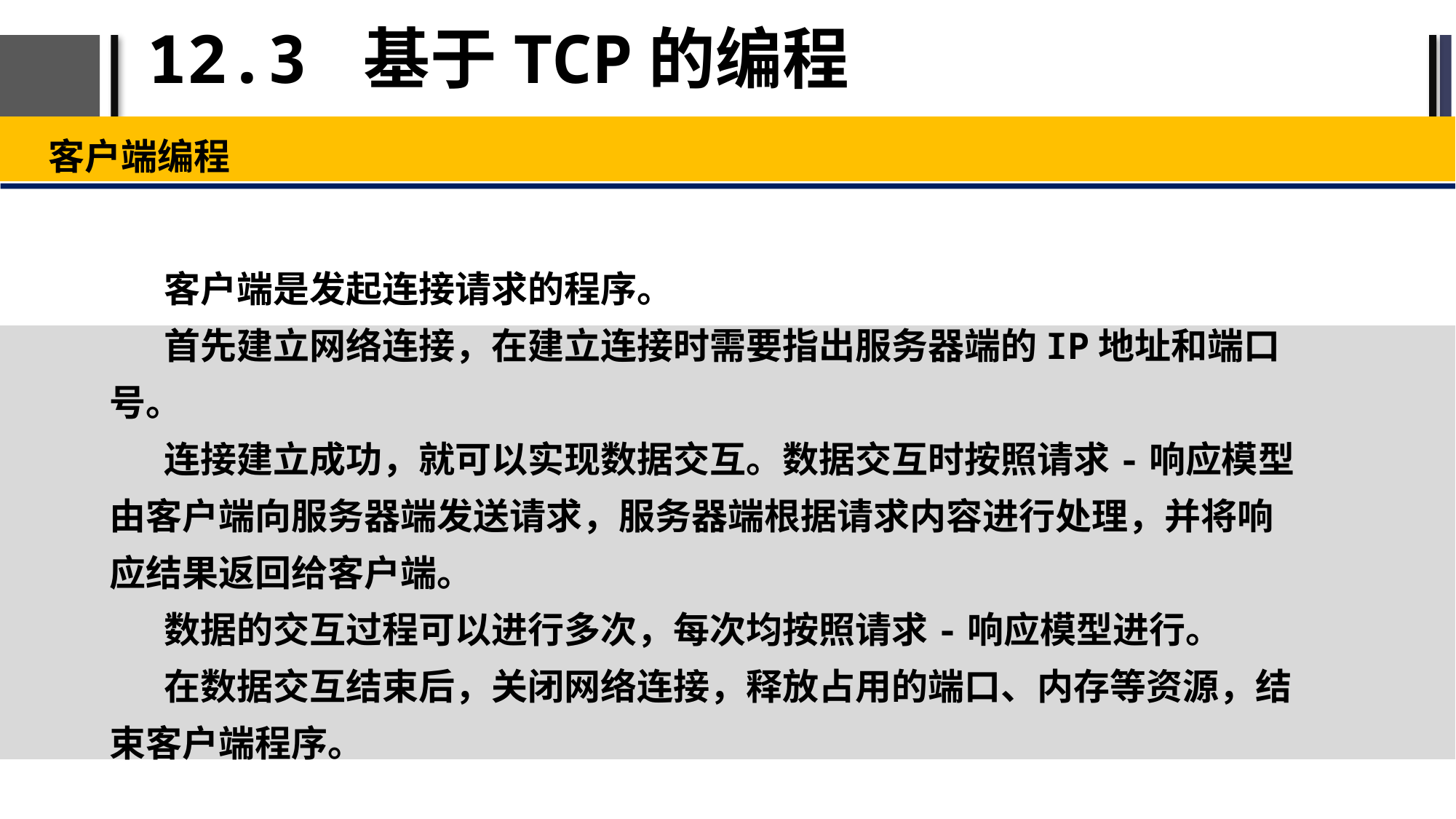

# 12.3 基于TCP的编程

客户端编程

客户端是发起连接请求的程序。
首先建立网络连接，在建立连接时需要指出服务器端的IP地址和端口号。
连接建立成功，就可以实现数据交互。数据交互时按照请求-响应模型由客户端向服务器端发送请求，服务器端根据请求内容进行处理，并将响应结果返回给客户端。
数据的交互过程可以进行多次，每次均按照请求-响应模型进行。
在数据交互结束后，关闭网络连接，释放占用的端口、内存等资源，结束客户端程序。